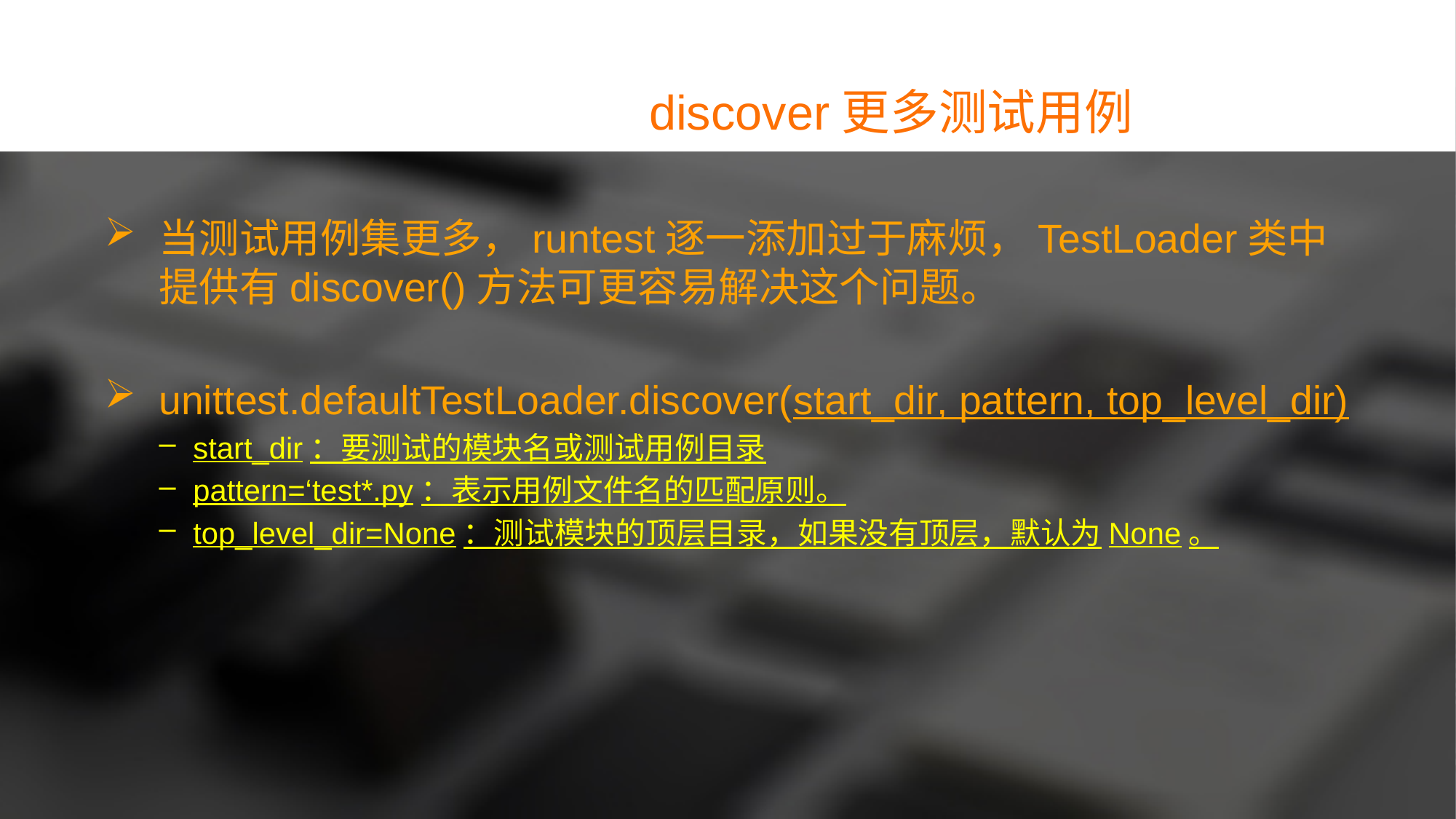

discover更多测试用例
当测试用例集更多，runtest逐一添加过于麻烦，TestLoader类中提供有discover()方法可更容易解决这个问题。

unittest.defaultTestLoader.discover(start_dir, pattern, top_level_dir)
start_dir：要测试的模块名或测试用例目录
pattern=‘test*.py：表示用例文件名的匹配原则。
top_level_dir=None：测试模块的顶层目录，如果没有顶层，默认为None。